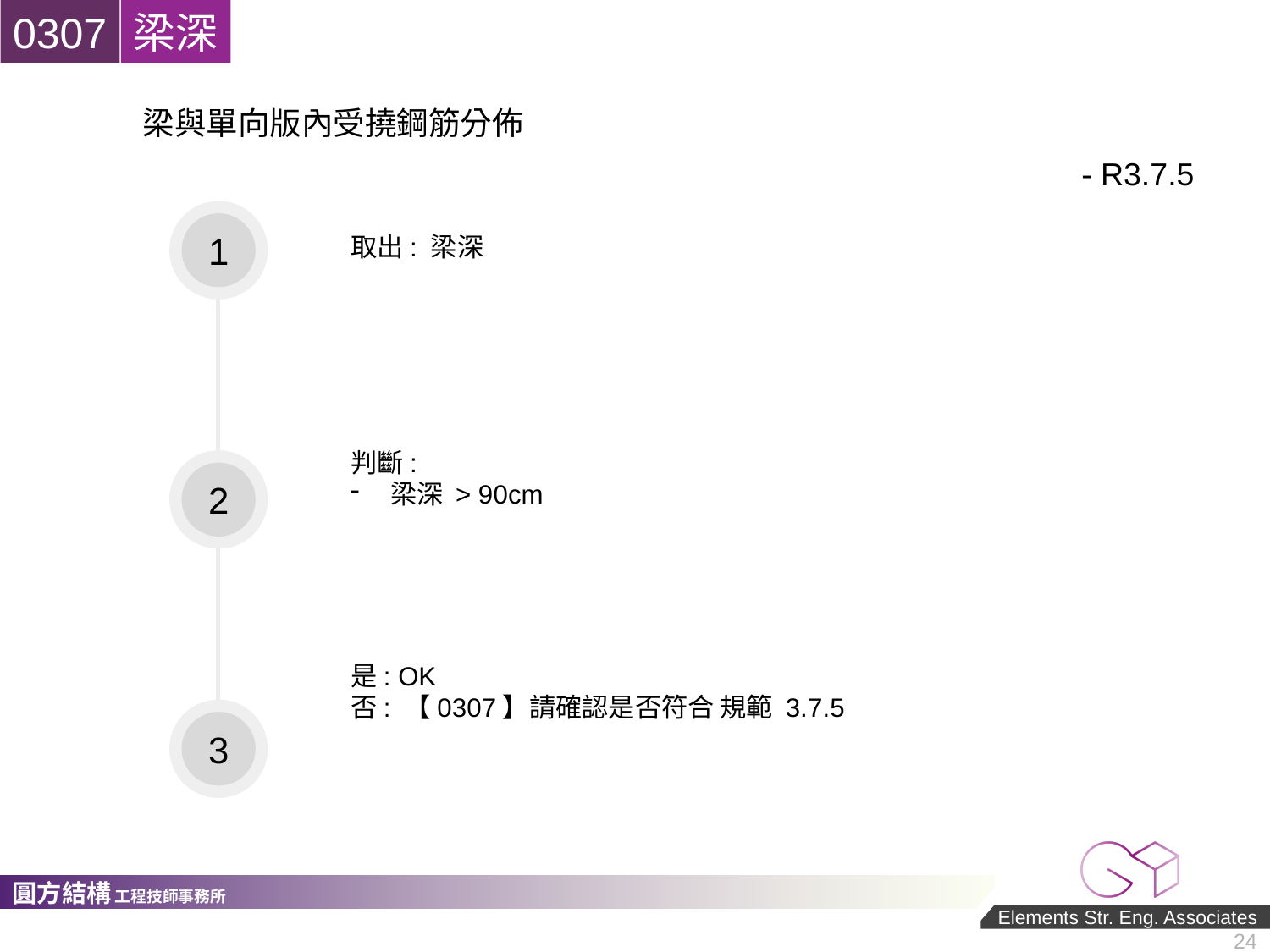

0307
梁深
梁與單向版內受撓鋼筋分佈
- R3.7.5
1

取出: 梁深
判斷:
梁深 > 90cm
2

是: OK
否: 【0307】請確認是否符合 規範 3.7.5
3

24